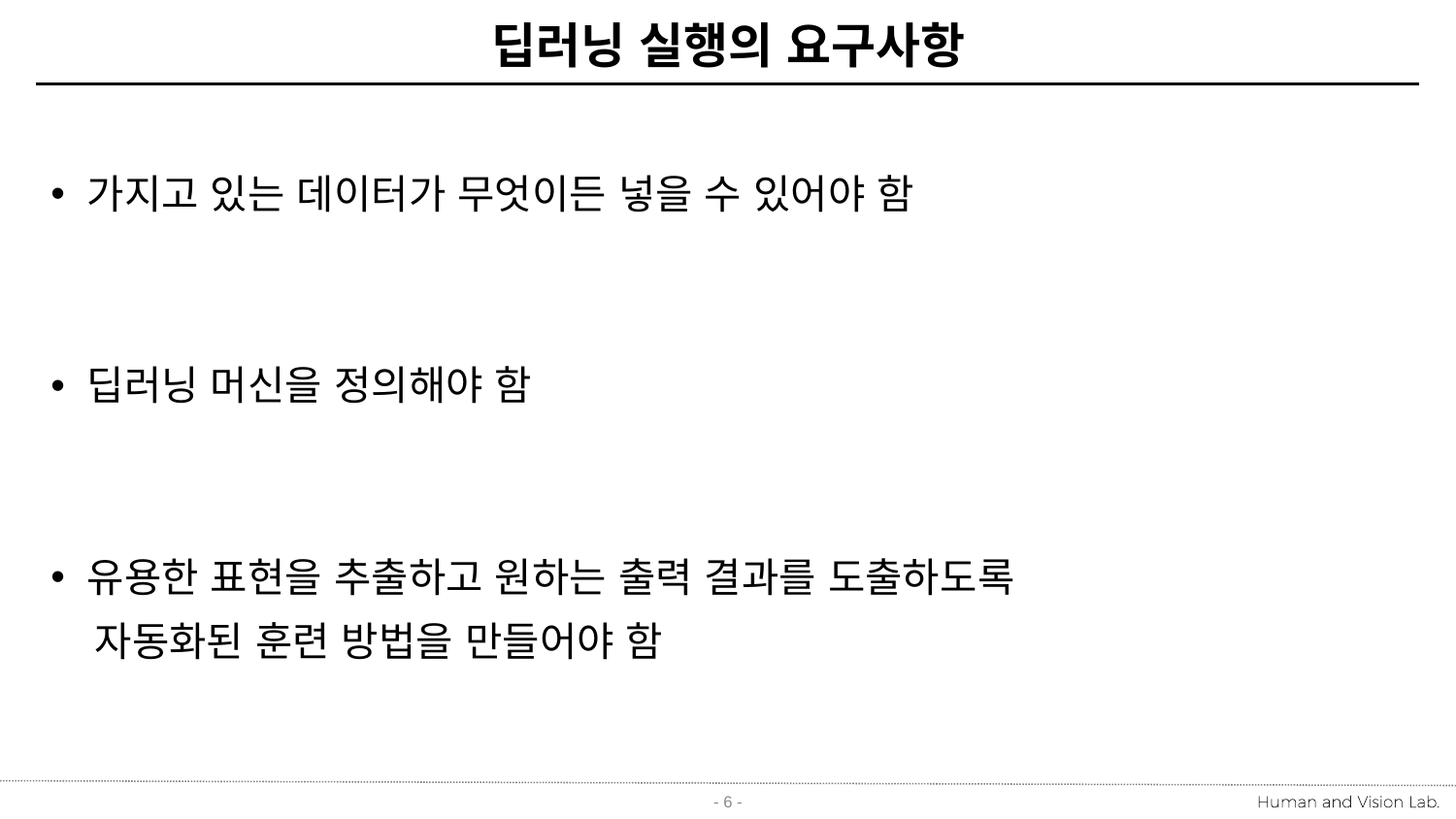

# 딥러닝 실행의 요구사항

가지고 있는 데이터가 무엇이든 넣을 수 있어야 함

딥러닝 머신을 정의해야 함

유용한 표현을 추출하고 원하는 출력 결과를 도출하도록
   자동화된 훈련 방법을 만들어야 함
- 6 -